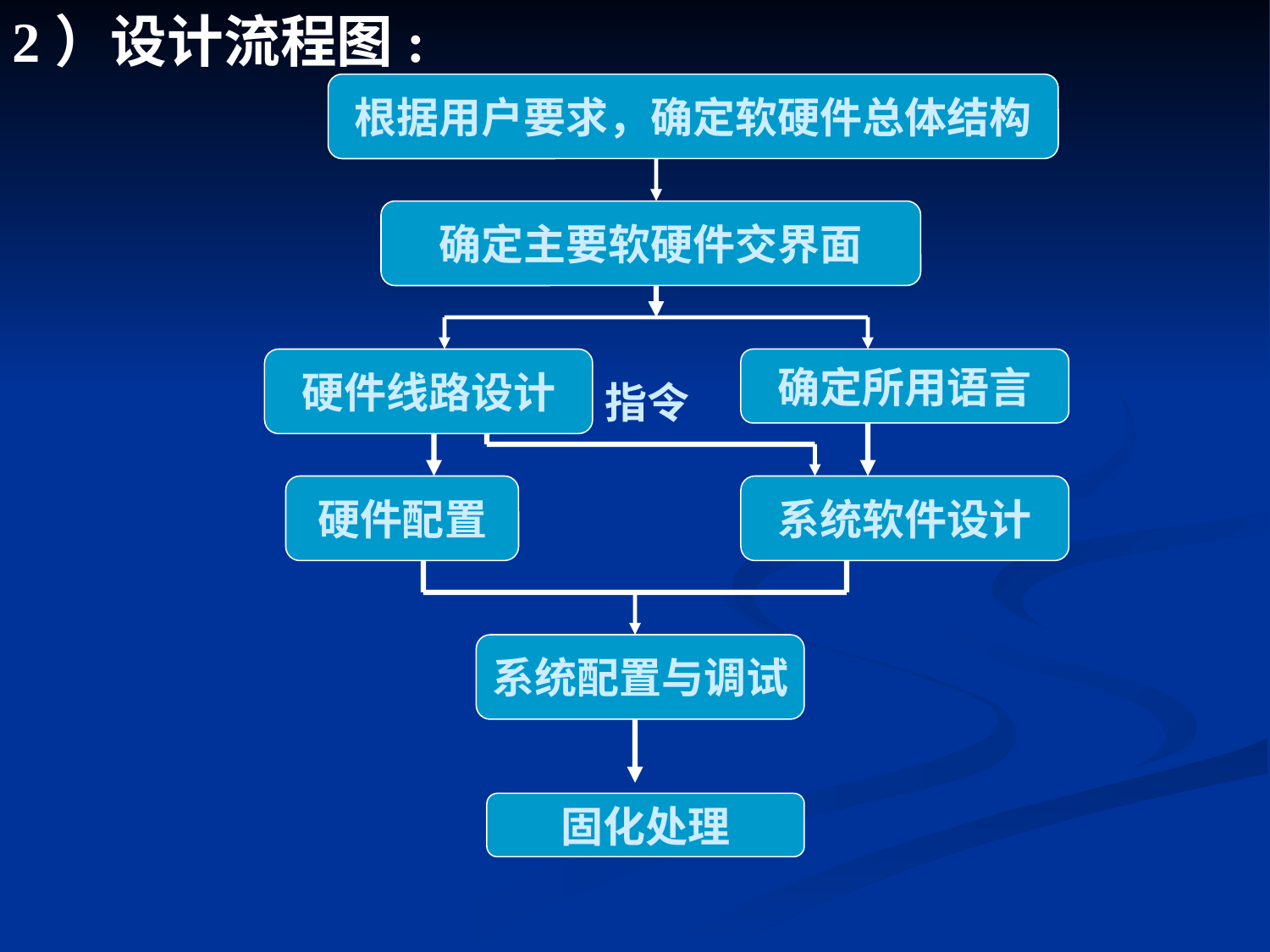

2）设计流程图:
根据用户要求，确定软硬件总体结构

确定主要软硬件交界面

硬件线路设计
确定所用语言
指令

硬件配置
系统软件设计

系统配置与调试

固化处理
40